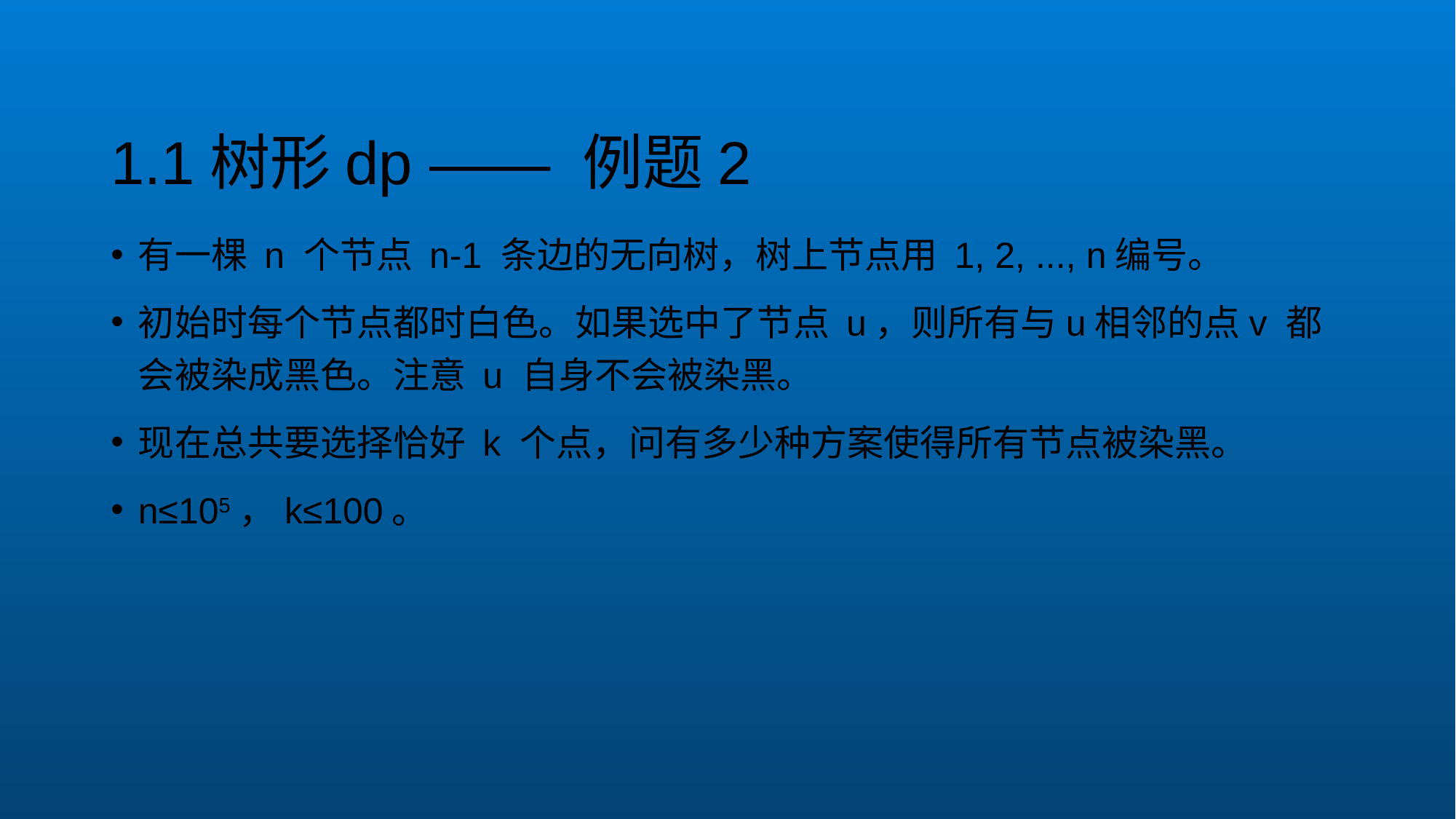

# 1.1树形dp —— 例题2
有一棵 n 个节点 n-1 条边的无向树，树上节点用 1, 2, ..., n编号。
初始时每个节点都时白色。如果选中了节点 u，则所有与u相邻的点v 都会被染成黑色。注意 u 自身不会被染黑。
现在总共要选择恰好 k 个点，问有多少种方案使得所有节点被染黑。
n≤105，k≤100。